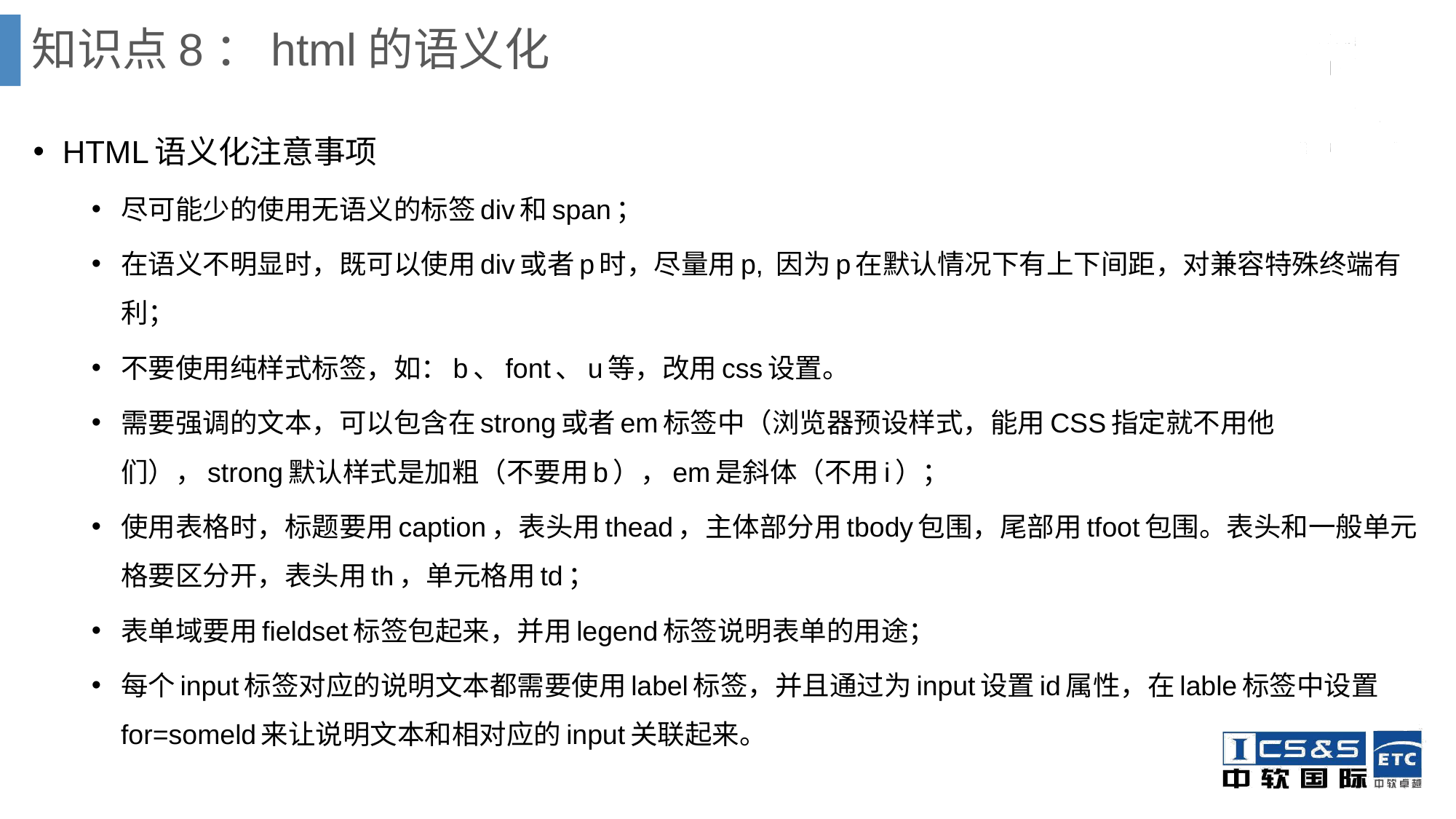

# 知识点8：html的语义化
HTML语义化注意事项
尽可能少的使用无语义的标签div和span；
在语义不明显时，既可以使用div或者p时，尽量用p, 因为p在默认情况下有上下间距，对兼容特殊终端有利；
不要使用纯样式标签，如：b、font、u等，改用css设置。
需要强调的文本，可以包含在strong或者em标签中（浏览器预设样式，能用CSS指定就不用他们），strong默认样式是加粗（不要用b），em是斜体（不用i）；
使用表格时，标题要用caption，表头用thead，主体部分用tbody包围，尾部用tfoot包围。表头和一般单元格要区分开，表头用th，单元格用td；
表单域要用fieldset标签包起来，并用legend标签说明表单的用途；
每个input标签对应的说明文本都需要使用label标签，并且通过为input设置id属性，在lable标签中设置for=someld来让说明文本和相对应的input关联起来。